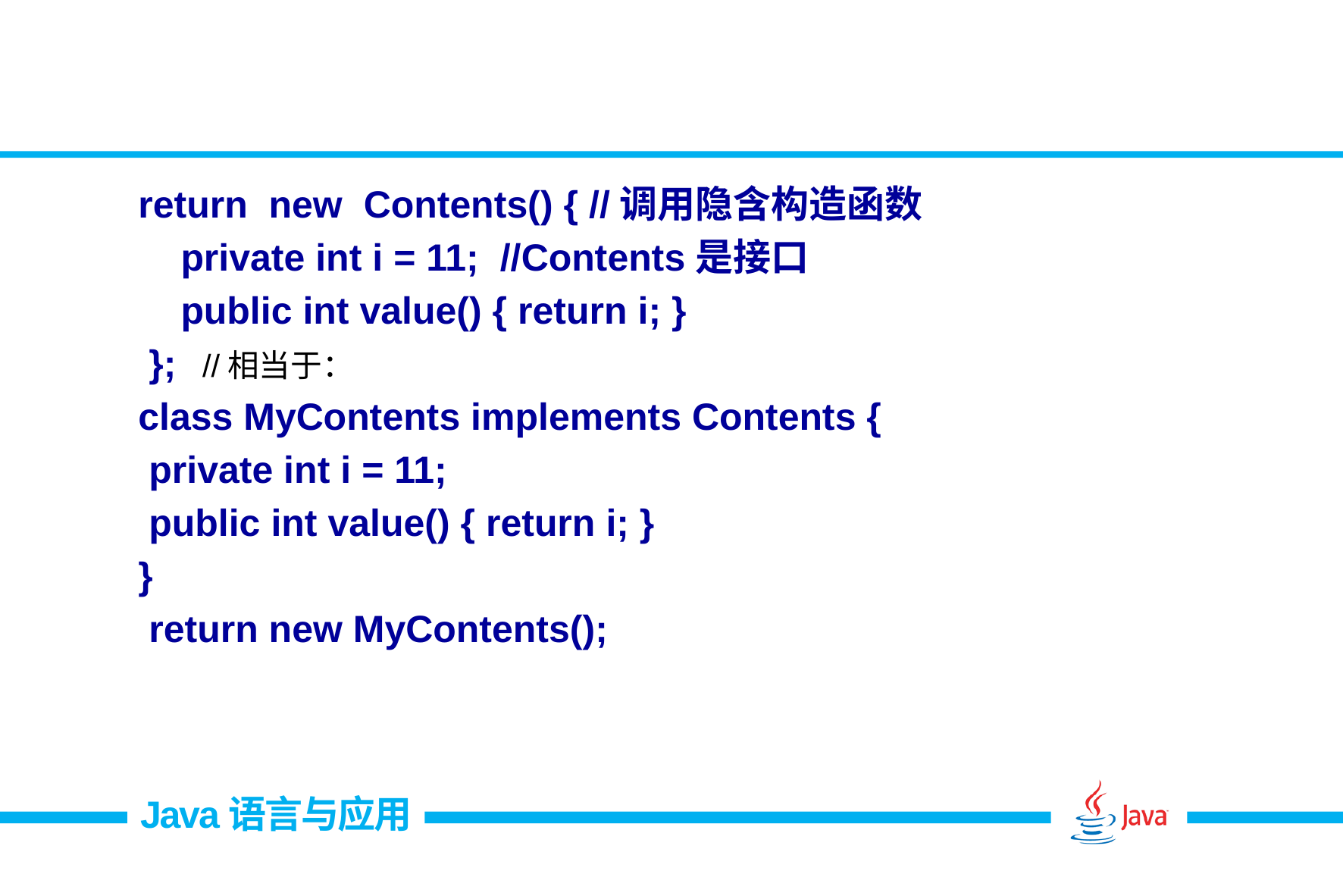

#
return  new  Contents() { //调用隐含构造函数
    private int i = 11;  //Contents是接口
    public int value() { return i; }
 };   //相当于：
class MyContents implements Contents {
 private int i = 11;
 public int value() { return i; }
}
 return new MyContents();